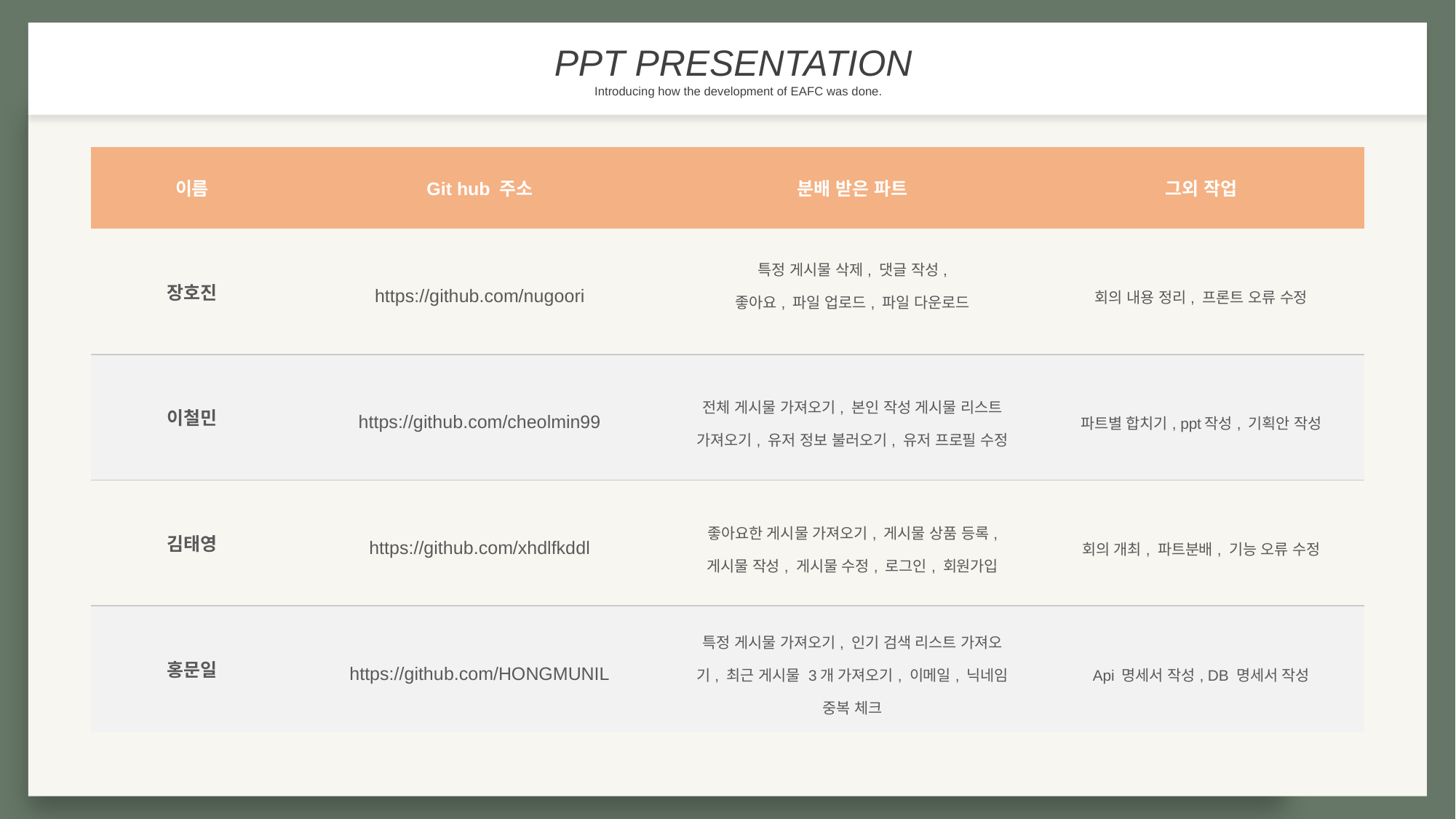

PPT PRESENTATION
Introducing how the development of EAFC was done.
| 이름 | Git hub 주소 | 분배 받은 파트 | 그외 작업 |
| --- | --- | --- | --- |
| 장호진 | https://github.com/nugoori | 특정 게시물 삭제, 댓글 작성, 좋아요, 파일 업로드, 파일 다운로드 | 회의 내용 정리, 프론트 오류 수정 |
| 이철민 | https://github.com/cheolmin99 | 전체 게시물 가져오기, 본인 작성 게시물 리스트 가져오기, 유저 정보 불러오기, 유저 프로필 수정 | 파트별 합치기, ppt작성, 기획안 작성 |
| 김태영 | https://github.com/xhdlfkddl | 좋아요한 게시물 가져오기, 게시물 상품 등록, 게시물 작성, 게시물 수정, 로그인, 회원가입 | 회의 개최, 파트분배, 기능 오류 수정 |
| 홍문일 | https://github.com/HONGMUNIL | 특정 게시물 가져오기, 인기 검색 리스트 가져오기, 최근 게시물 3개 가져오기, 이메일, 닉네임 중복 체크 | Api 명세서 작성, DB 명세서 작성 |